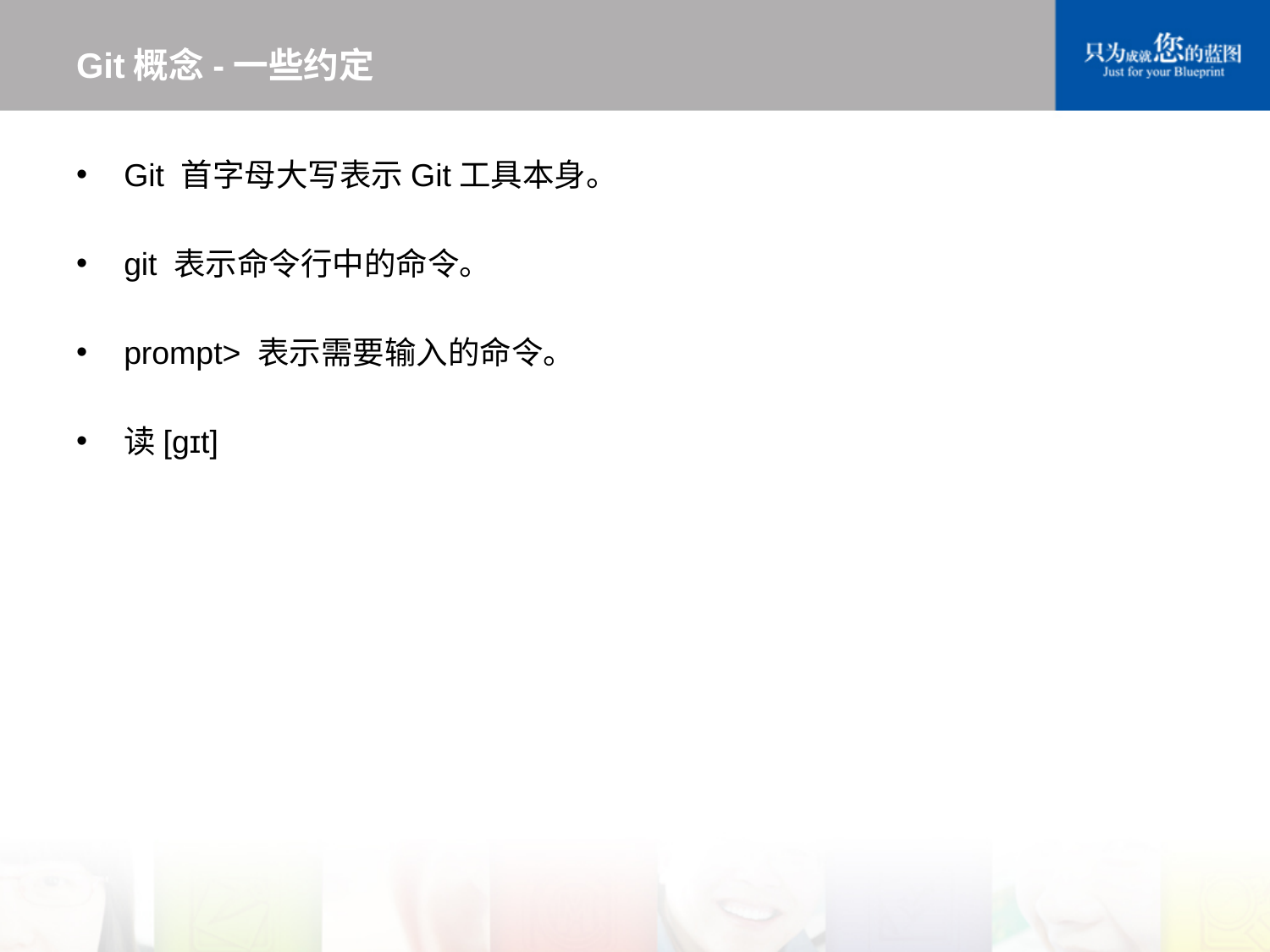

# Git概念-一些约定

Git 首字母大写表示Git工具本身。

git 表示命令行中的命令。

prompt> 表示需要输入的命令。

读[gɪt]